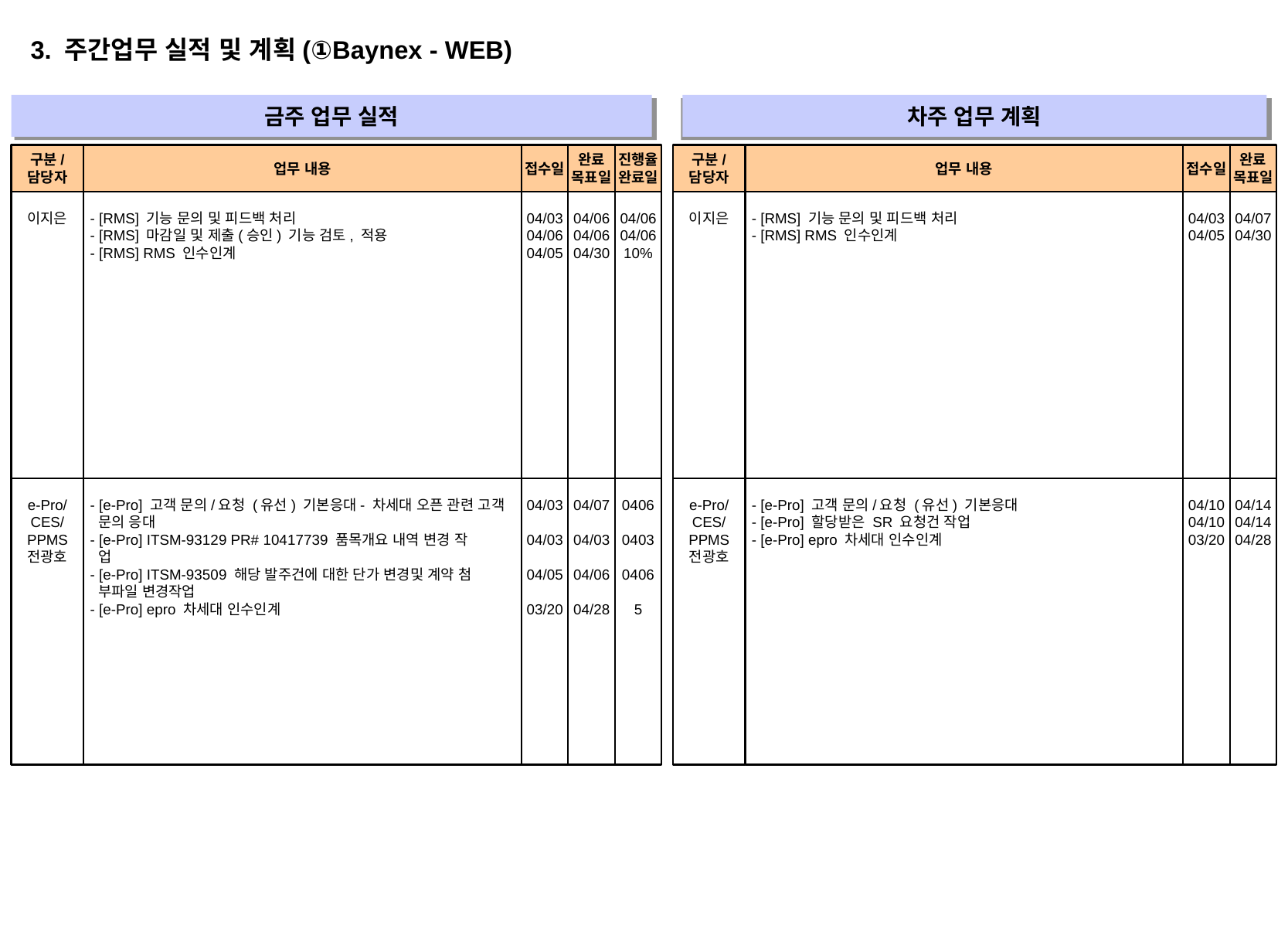

3. 주간업무 실적 및 계획(①Baynex - WEB)
금주 업무 실적
차주 업무 계획
" "
" "
구분/
담당자
업무 내용
접수일
완료
목표일
진행율
완료일
구분/
담당자
업무 내용
접수일
완료
목표일
이지은

- [RMS] 기능 문의 및 피드백 처리
- [RMS] 마감일 및 제출(승인) 기능 검토, 적용
- [RMS] RMS 인수인계
04/03
04/06
04/05
04/06
04/06
04/30
04/06
04/06
10%
이지은

- [RMS] 기능 문의 및 피드백 처리
- [RMS] RMS 인수인계
04/03
04/05
04/07
04/30
e-Pro/
CES/
PPMS
전광호

- [e-Pro] 고객 문의/요청 (유선) 기본응대- 차세대 오픈 관련 고객
  문의 응대
- [e-Pro] ITSM-93129 PR# 10417739 품목개요 내역 변경 작
  업
- [e-Pro] ITSM-93509 해당 발주건에 대한 단가 변경및 계약 첨
  부파일 변경작업
- [e-Pro] epro 차세대 인수인계
04/03
04/03
04/05
03/20
04/07
04/03
04/06
04/28
0406
0403
0406
5
e-Pro/
CES/
PPMS
전광호

- [e-Pro] 고객 문의/요청 (유선) 기본응대
- [e-Pro] 할당받은 SR 요청건 작업
- [e-Pro] epro 차세대 인수인계
04/10
04/10
03/20
04/14
04/14
04/28